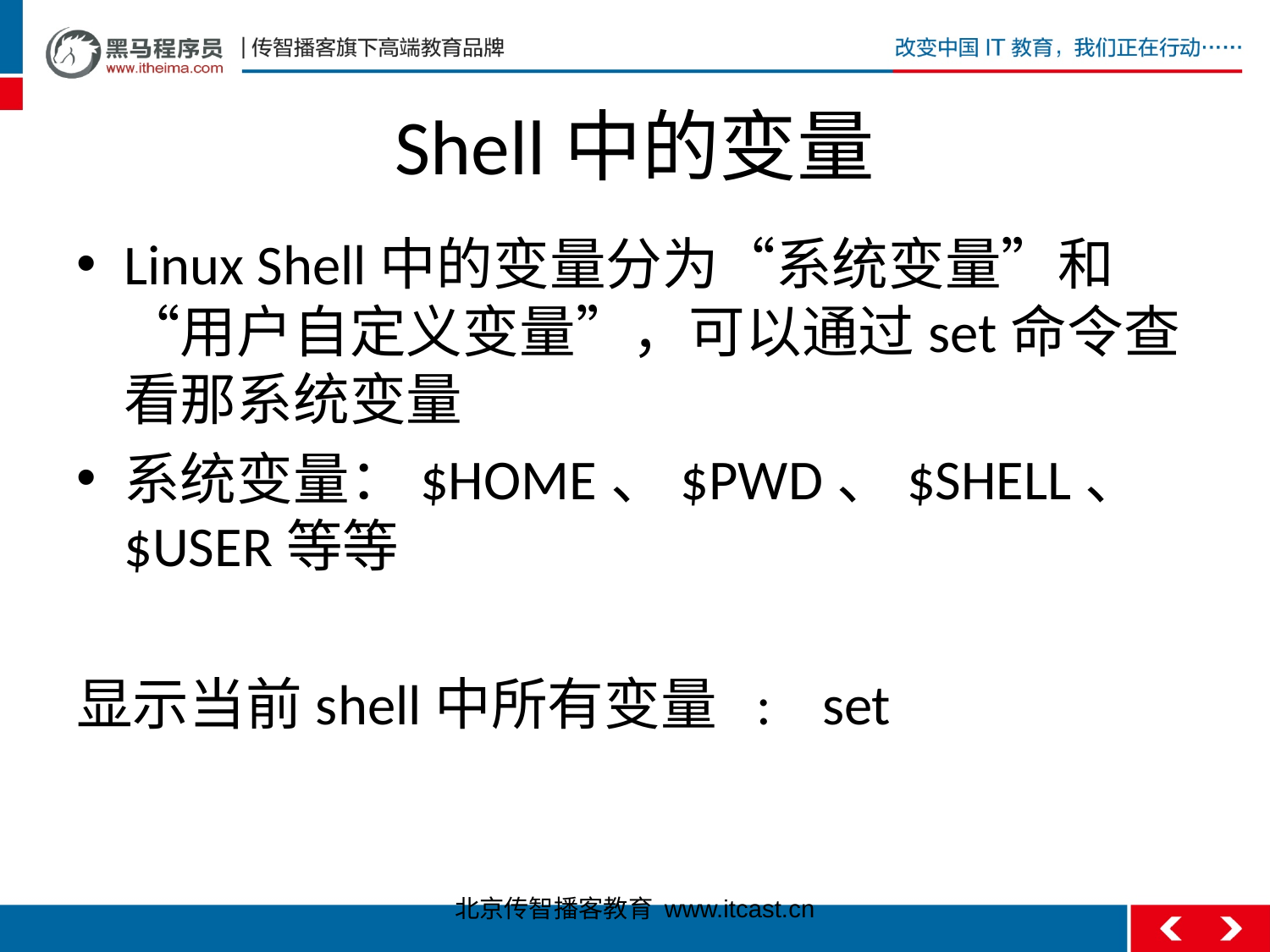

# Shell中的变量
Linux Shell中的变量分为“系统变量”和“用户自定义变量”，可以通过set命令查看那系统变量
系统变量：$HOME、$PWD、$SHELL、$USER等等

显示当前shell中所有变量  :    set
北京传智播客教育 www.itcast.cn